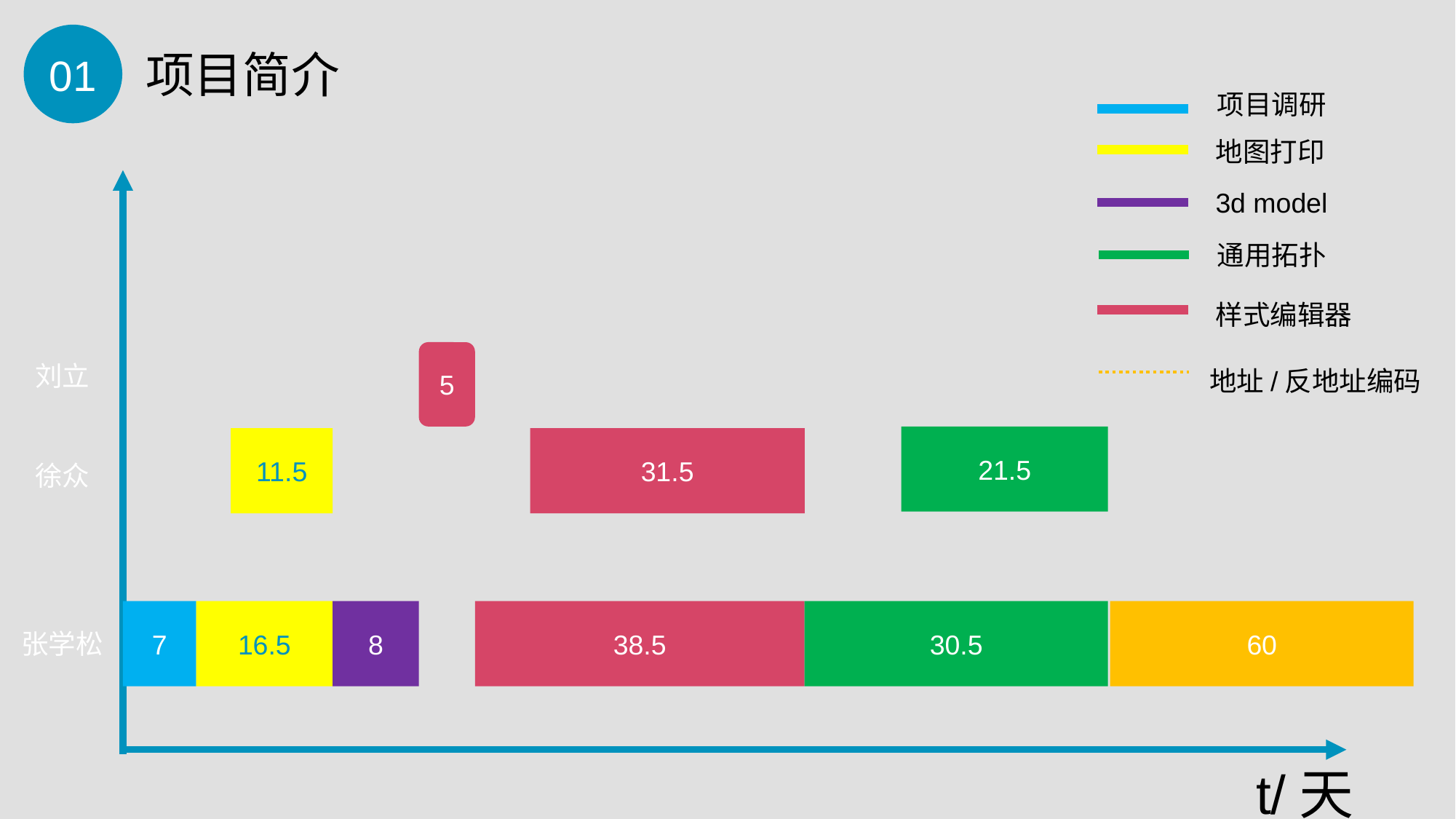

01
项目简介
项目调研
3d model
通用拓扑
样式编辑器
地址/反地址编码
地图打印
刘立
徐众
张学松
5
21.5
11.5
31.5
7
16.5
8
38.5
30.5
60
t/天